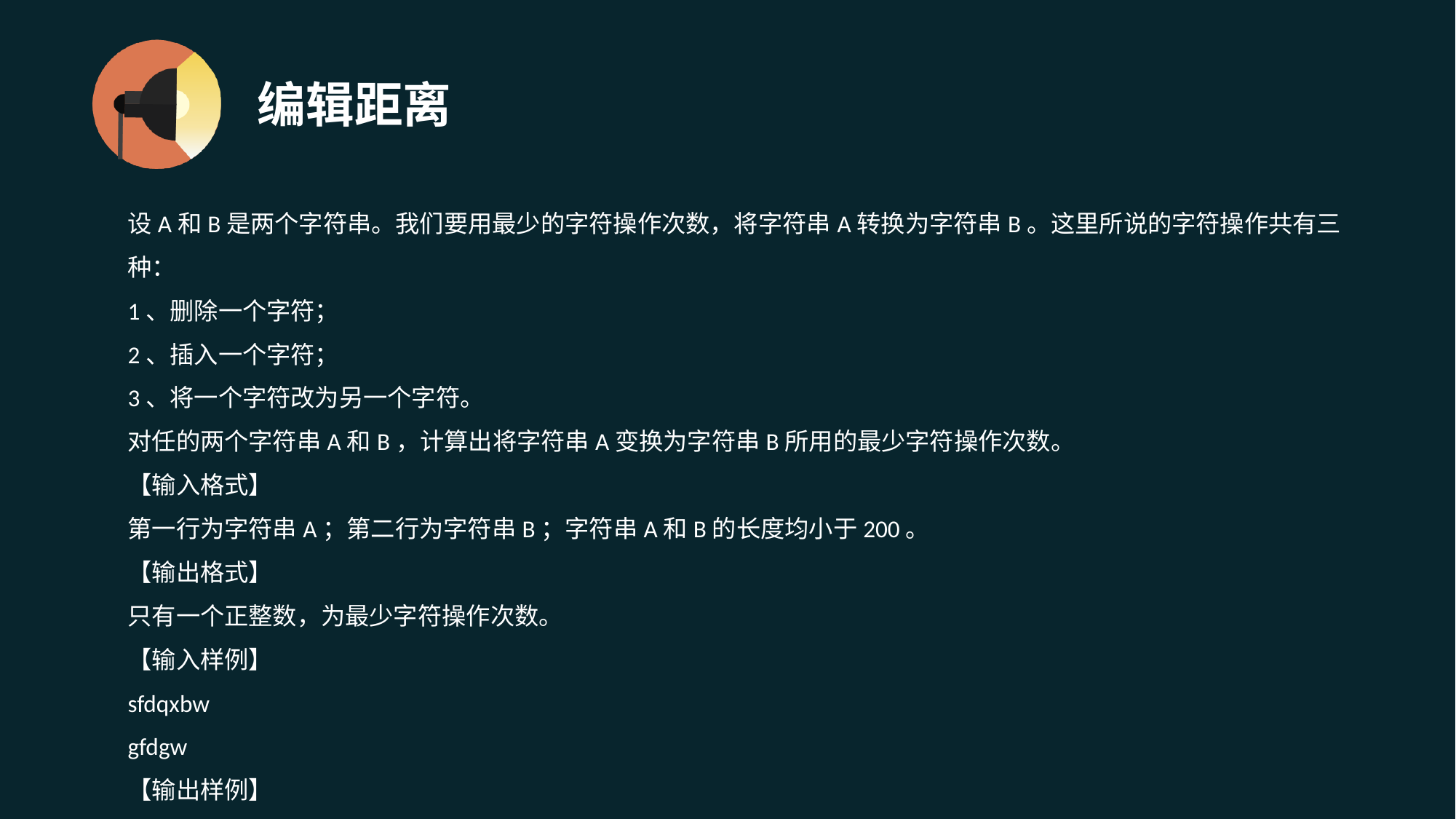

# 编辑距离
设A和B是两个字符串。我们要用最少的字符操作次数，将字符串A转换为字符串B。这里所说的字符操作共有三种：
1、删除一个字符；
2、插入一个字符；
3、将一个字符改为另一个字符。
对任的两个字符串A和B，计算出将字符串A变换为字符串B所用的最少字符操作次数。
【输入格式】
第一行为字符串A；第二行为字符串B；字符串A和B的长度均小于200。
【输出格式】
只有一个正整数，为最少字符操作次数。
【输入样例】
sfdqxbw
gfdgw
【输出样例】
4